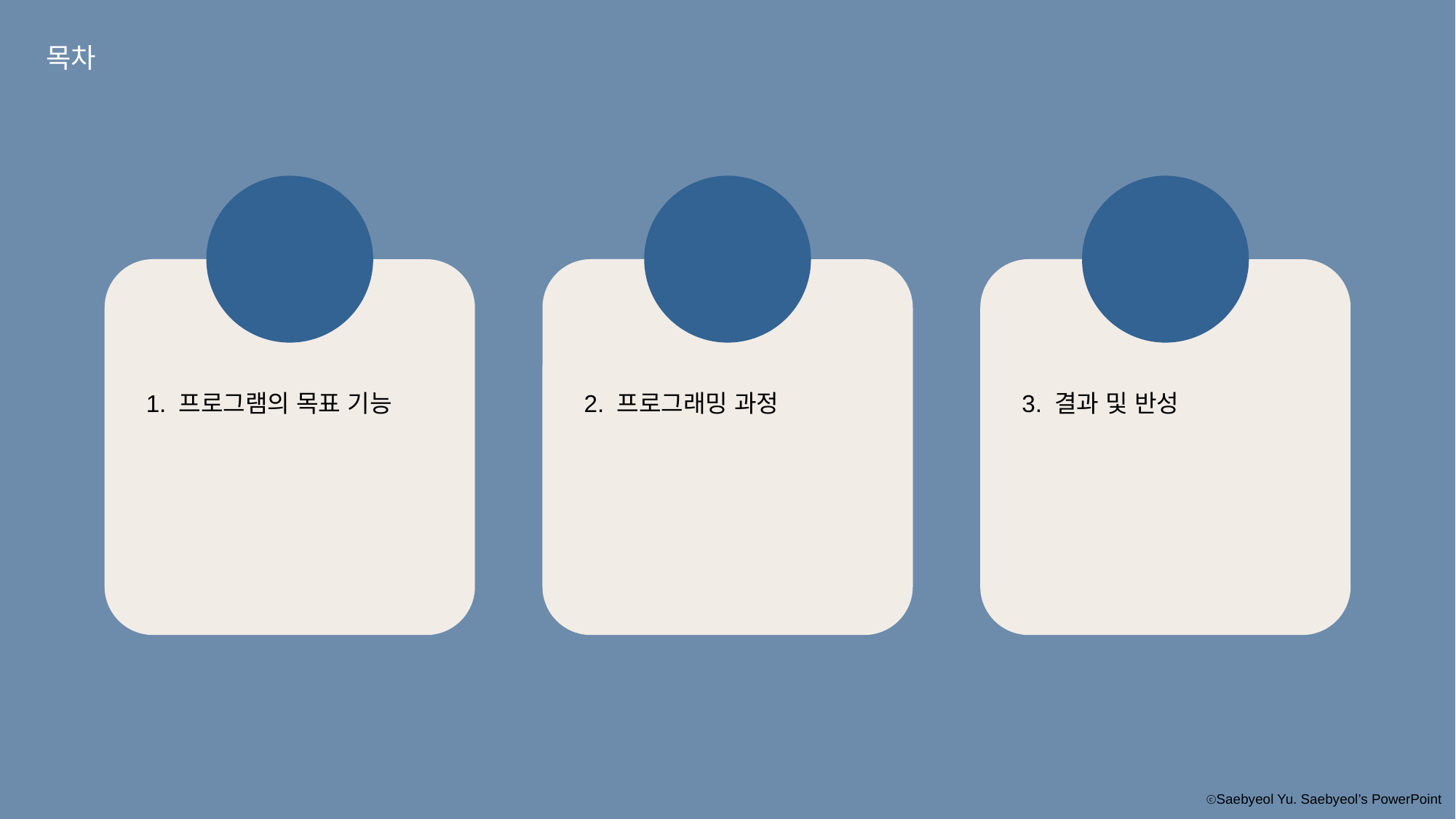

목차

1. 프로그램의 목표 기능
2. 프로그래밍 과정
3. 결과 및 반성